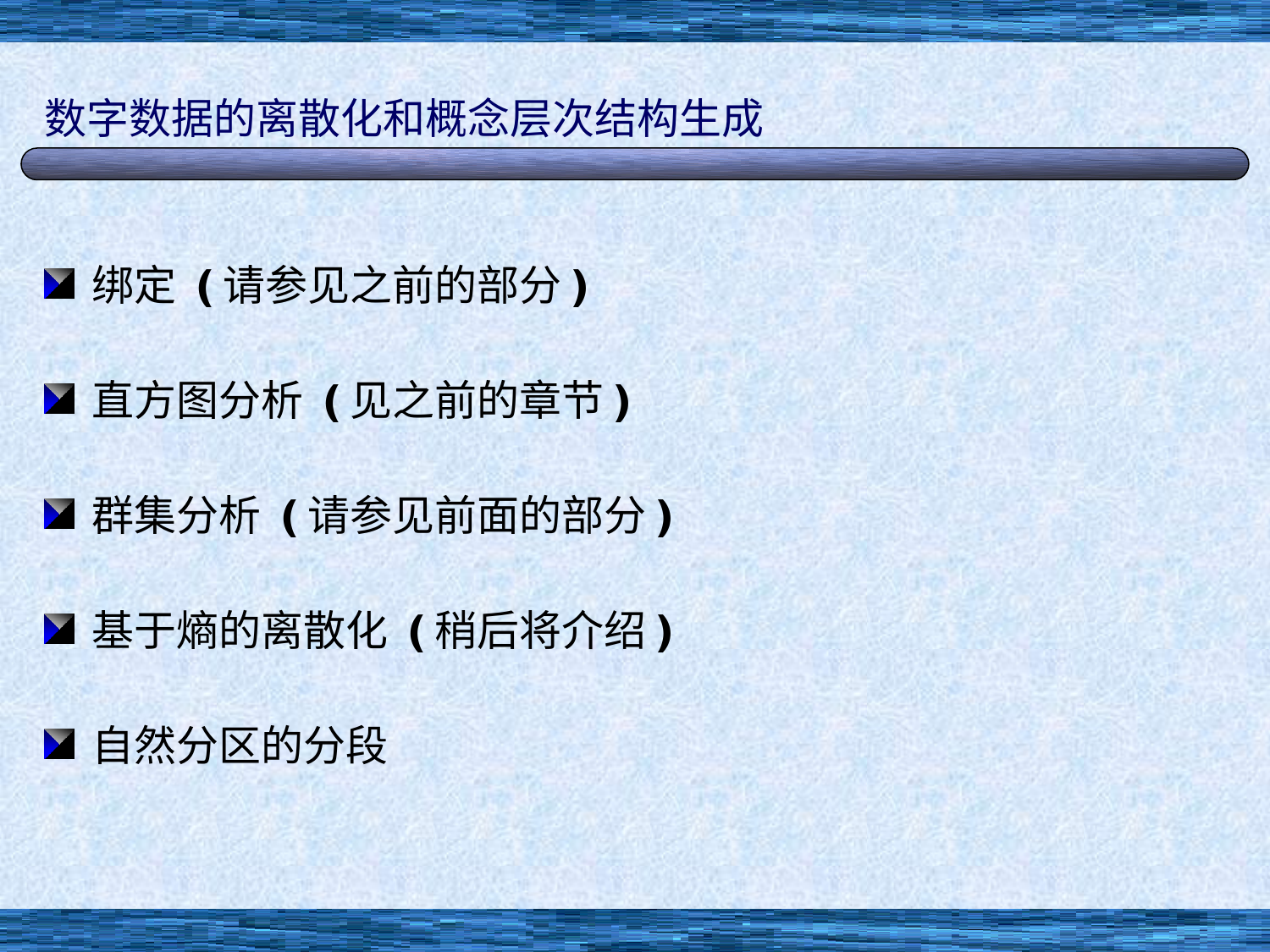

# 数字数据的离散化和概念层次结构生成
绑定 (请参见之前的部分)
直方图分析 (见之前的章节)
群集分析 (请参见前面的部分)
基于熵的离散化 (稍后将介绍)
自然分区的分段